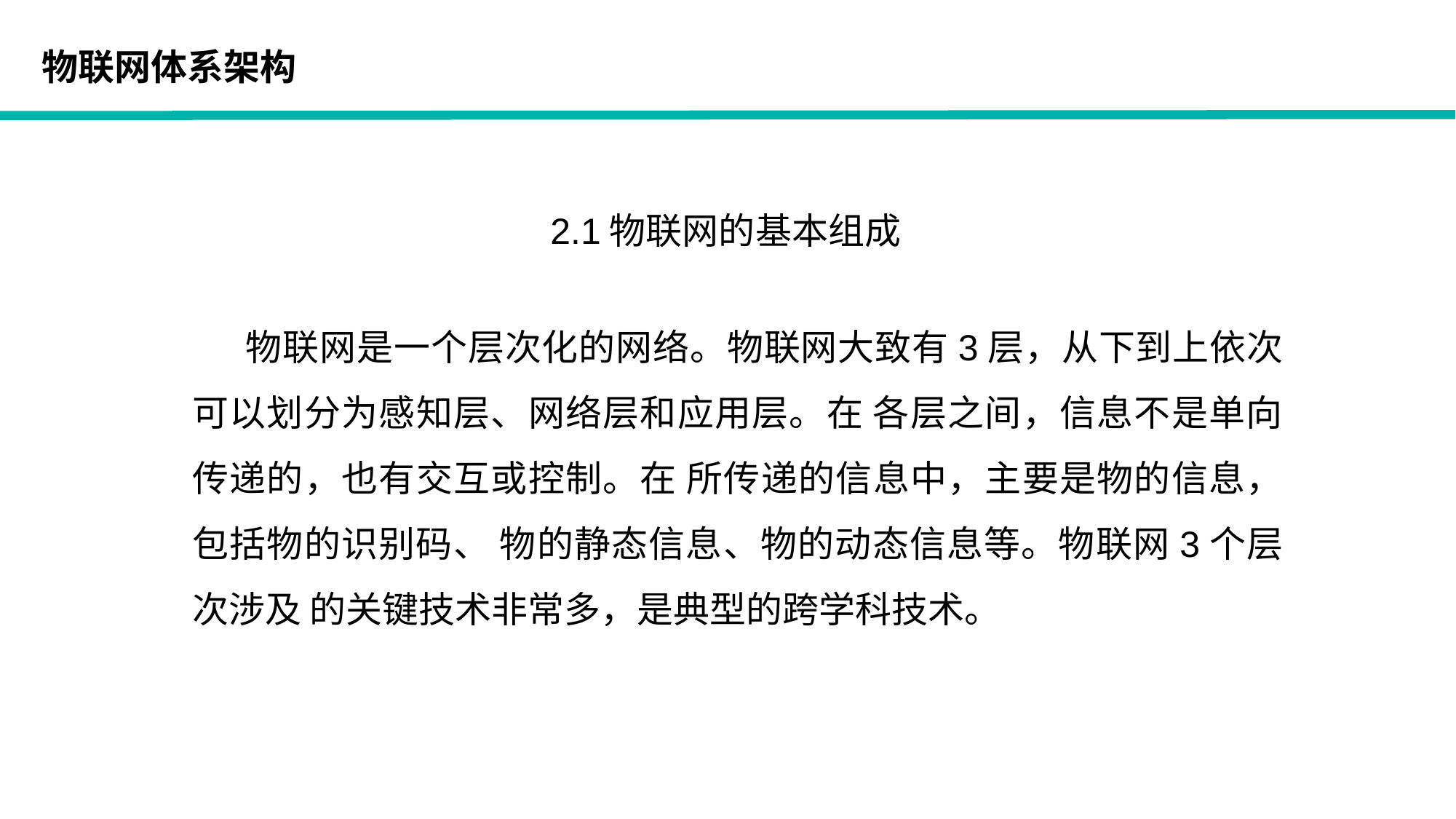

2.1物联网的基本组成
物联网是一个层次化的网络。物联网大致有3层，从下到上依次可以划分为感知层、网络层和应用层。在 各层之间，信息不是单向传递的，也有交互或控制。在 所传递的信息中，主要是物的信息，包括物的识别码、 物的静态信息、物的动态信息等。物联网3个层次涉及 的关键技术非常多，是典型的跨学科技术。